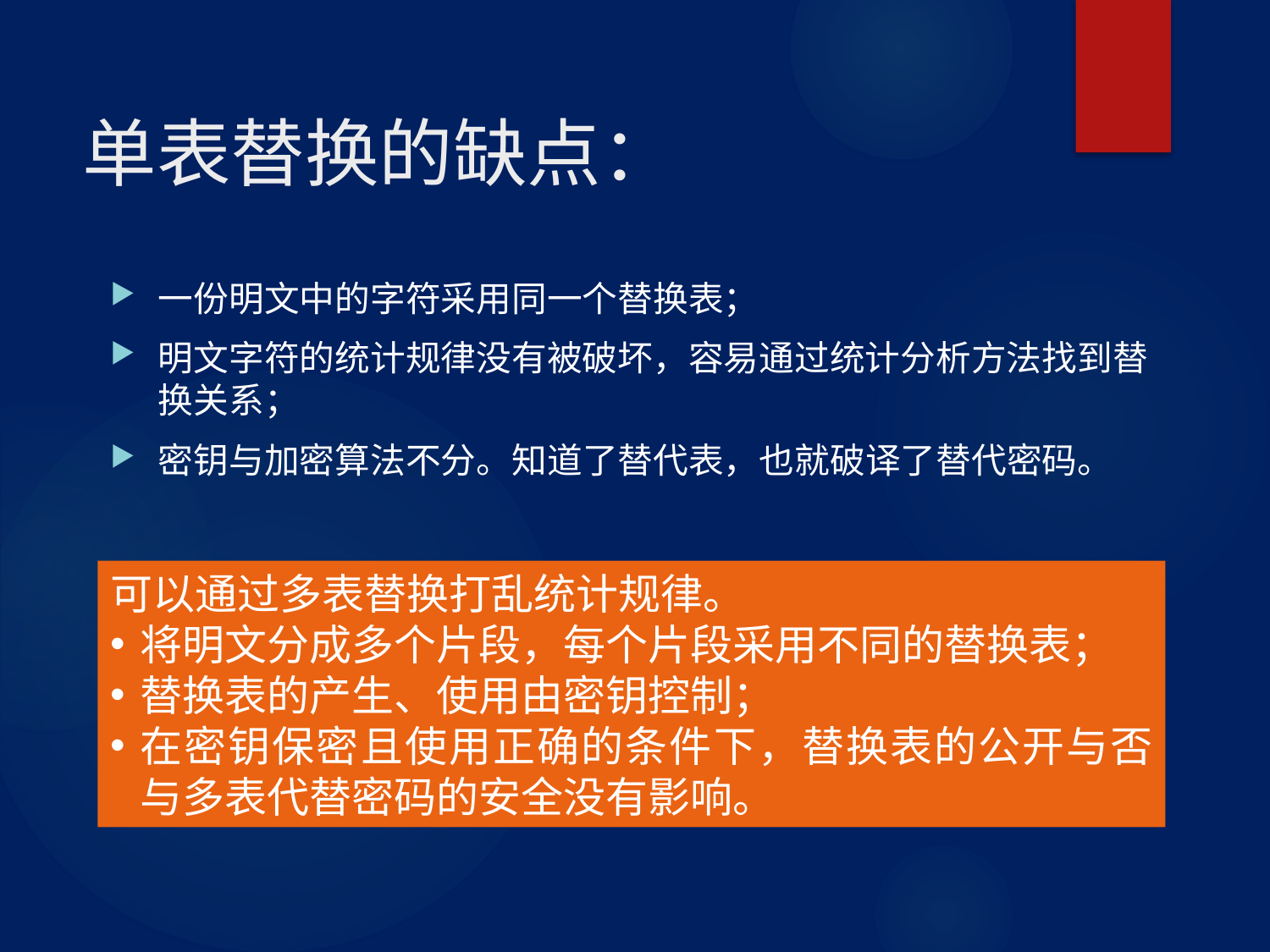

# 单表替换的缺点：
一份明文中的字符采用同一个替换表；
明文字符的统计规律没有被破坏，容易通过统计分析方法找到替换关系；
密钥与加密算法不分。知道了替代表，也就破译了替代密码。
可以通过多表替换打乱统计规律。
将明文分成多个片段，每个片段采用不同的替换表；
替换表的产生、使用由密钥控制；
在密钥保密且使用正确的条件下，替换表的公开与否与多表代替密码的安全没有影响。